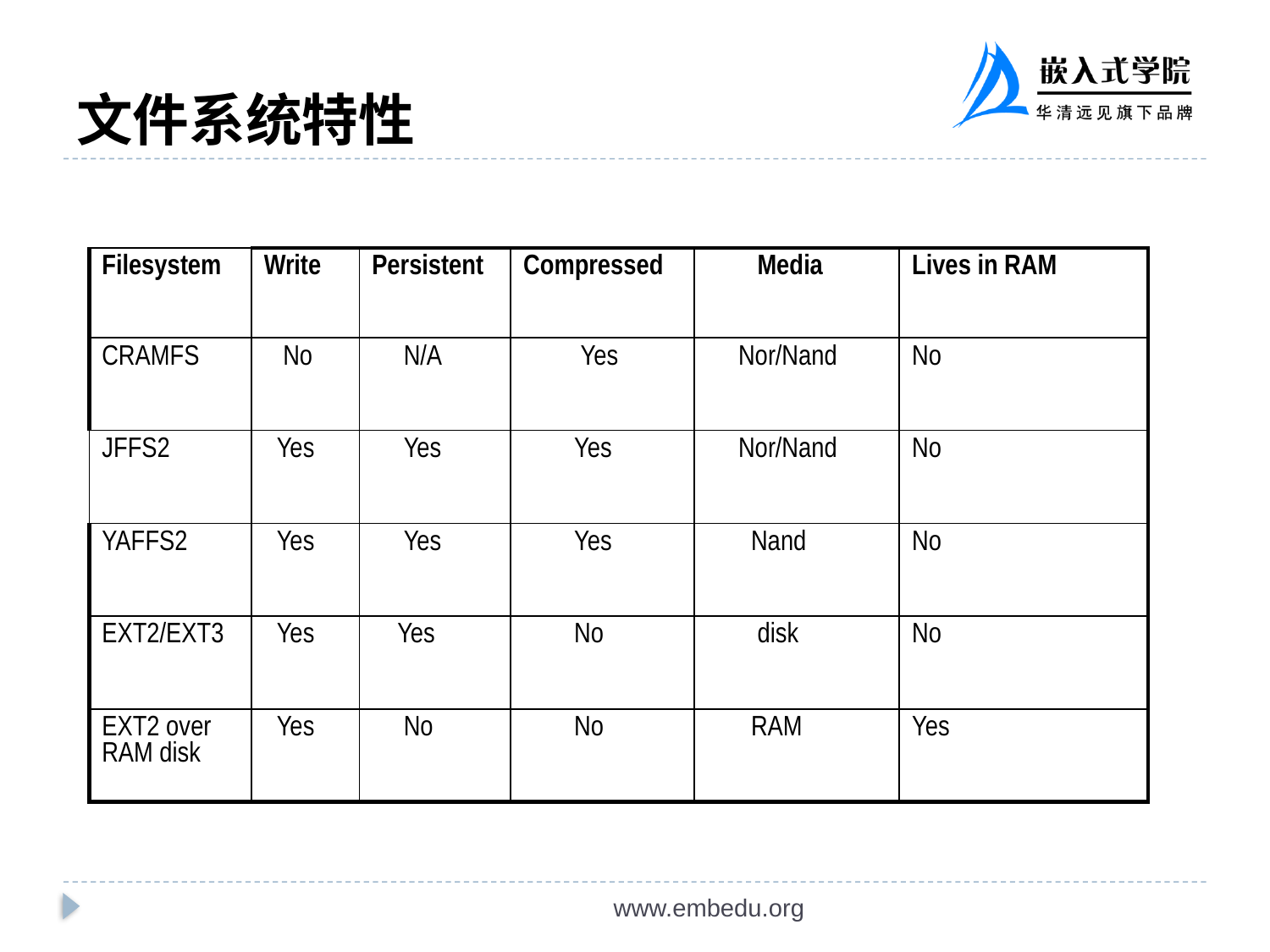

# 文件系统特性

| Filesystem | Write | Persistent | Compressed | Media | Lives in RAM |
| --- | --- | --- | --- | --- | --- |
| CRAMFS | No | N/A | Yes | Nor/Nand | No |
| JFFS2 | Yes | Yes | Yes | Nor/Nand | No |
| YAFFS2 | Yes | Yes | Yes | Nand | No |
| EXT2/EXT3 | Yes | Yes | No | disk | No |
| EXT2 over RAM disk | Yes | No | No | RAM | Yes |
www.embedu.org